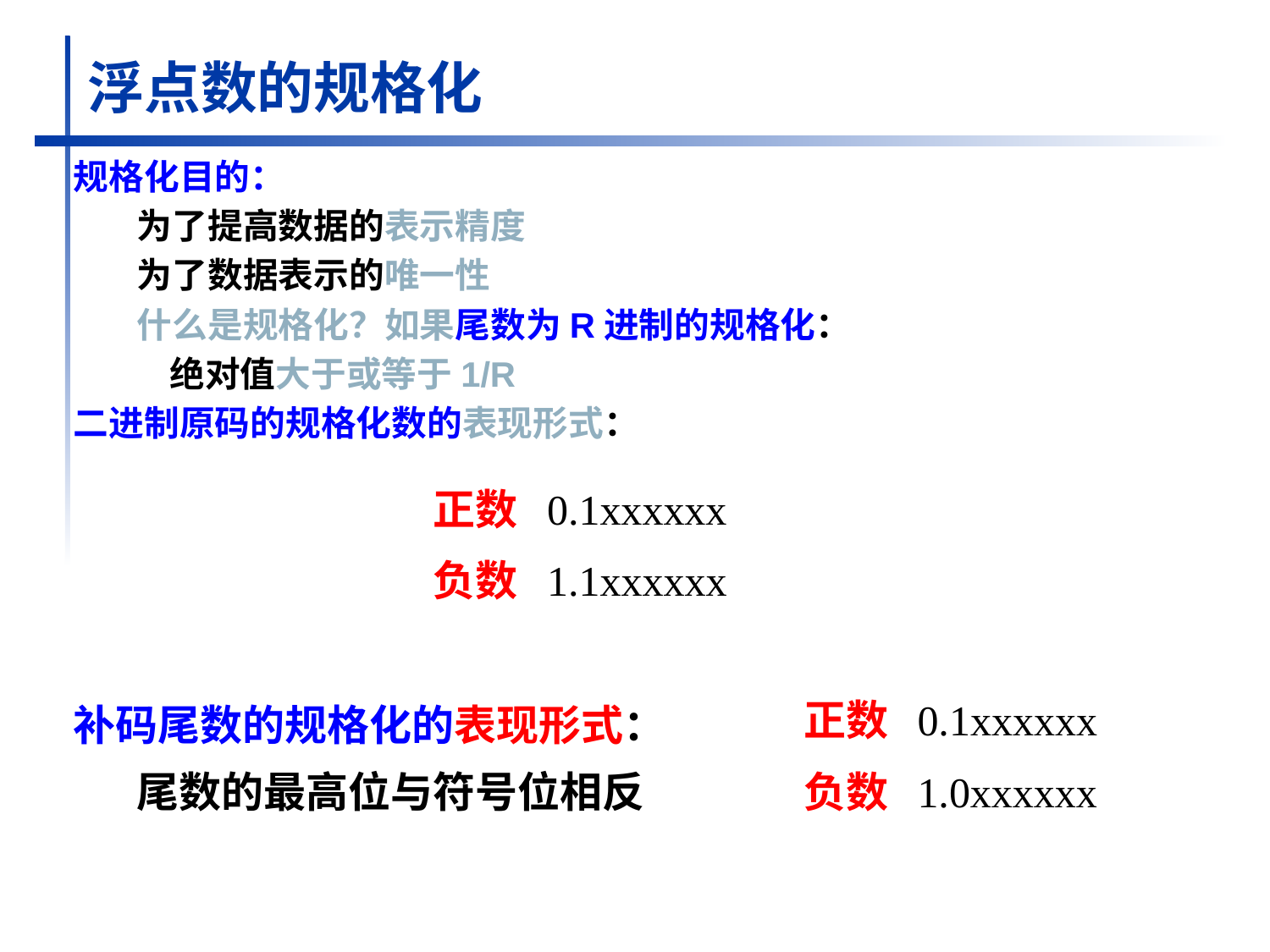

# 浮点数的规格化
规格化目的：
为了提高数据的表示精度
为了数据表示的唯一性
什么是规格化？如果尾数为R进制的规格化：
   绝对值大于或等于1/R
二进制原码的规格化数的表现形式：

正数  0.1xxxxxx
负数  1.1xxxxxx
正数  0.1xxxxxx
负数  1.0xxxxxx
补码尾数的规格化的表现形式：
尾数的最高位与符号位相反